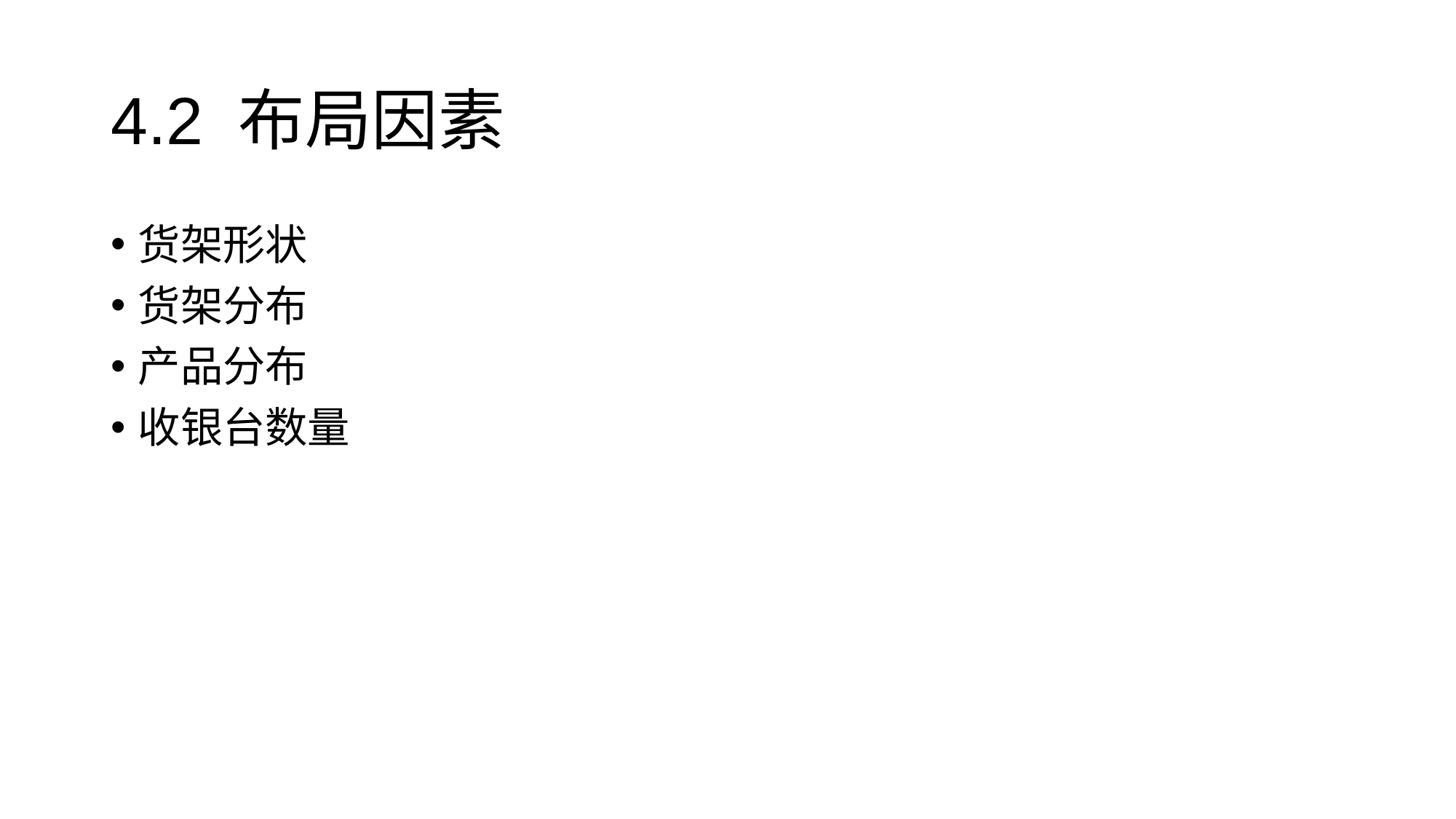

# 4.2 布局因素
货架形状
货架分布
产品分布
收银台数量